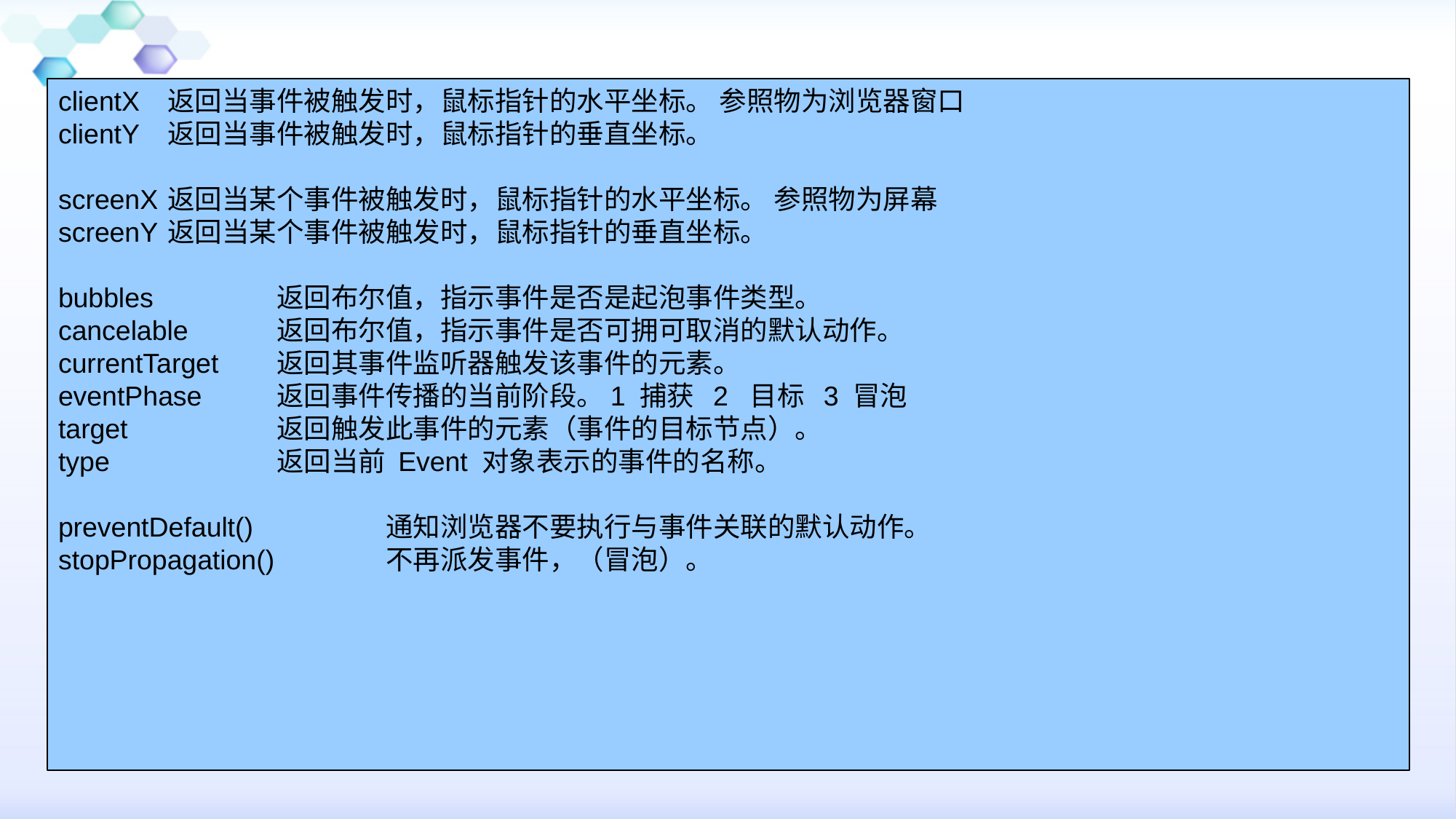

clientX	返回当事件被触发时，鼠标指针的水平坐标。 参照物为浏览器窗口
clientY	返回当事件被触发时，鼠标指针的垂直坐标。

screenX	返回当某个事件被触发时，鼠标指针的水平坐标。 参照物为屏幕
screenY	返回当某个事件被触发时，鼠标指针的垂直坐标。

bubbles		返回布尔值，指示事件是否是起泡事件类型。
cancelable	返回布尔值，指示事件是否可拥可取消的默认动作。
currentTarget	返回其事件监听器触发该事件的元素。
eventPhase	返回事件传播的当前阶段。1 捕获  2  目标  3 冒泡
target		返回触发此事件的元素（事件的目标节点）。
type		返回当前 Event 对象表示的事件的名称。

preventDefault()		通知浏览器不要执行与事件关联的默认动作。
stopPropagation()		不再派发事件，（冒泡）。